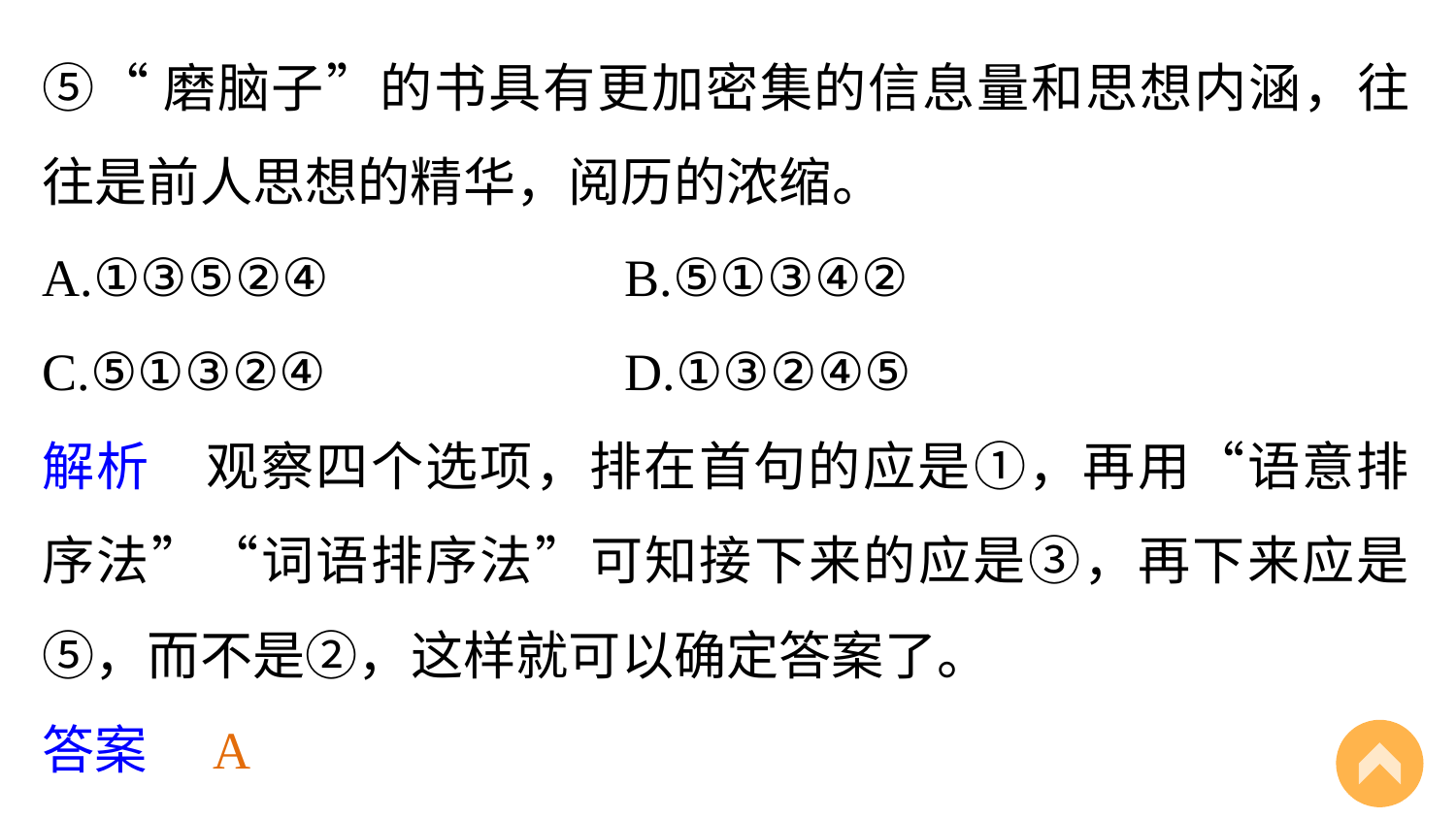

⑤“磨脑子”的书具有更加密集的信息量和思想内涵，往往是前人思想的精华，阅历的浓缩。
A.①③⑤②④  		B.⑤①③④②
C.⑤①③②④  		D.①③②④⑤
解析　观察四个选项，排在首句的应是①，再用“语意排序法”“词语排序法”可知接下来的应是③，再下来应是⑤，而不是②，这样就可以确定答案了。
答案　A